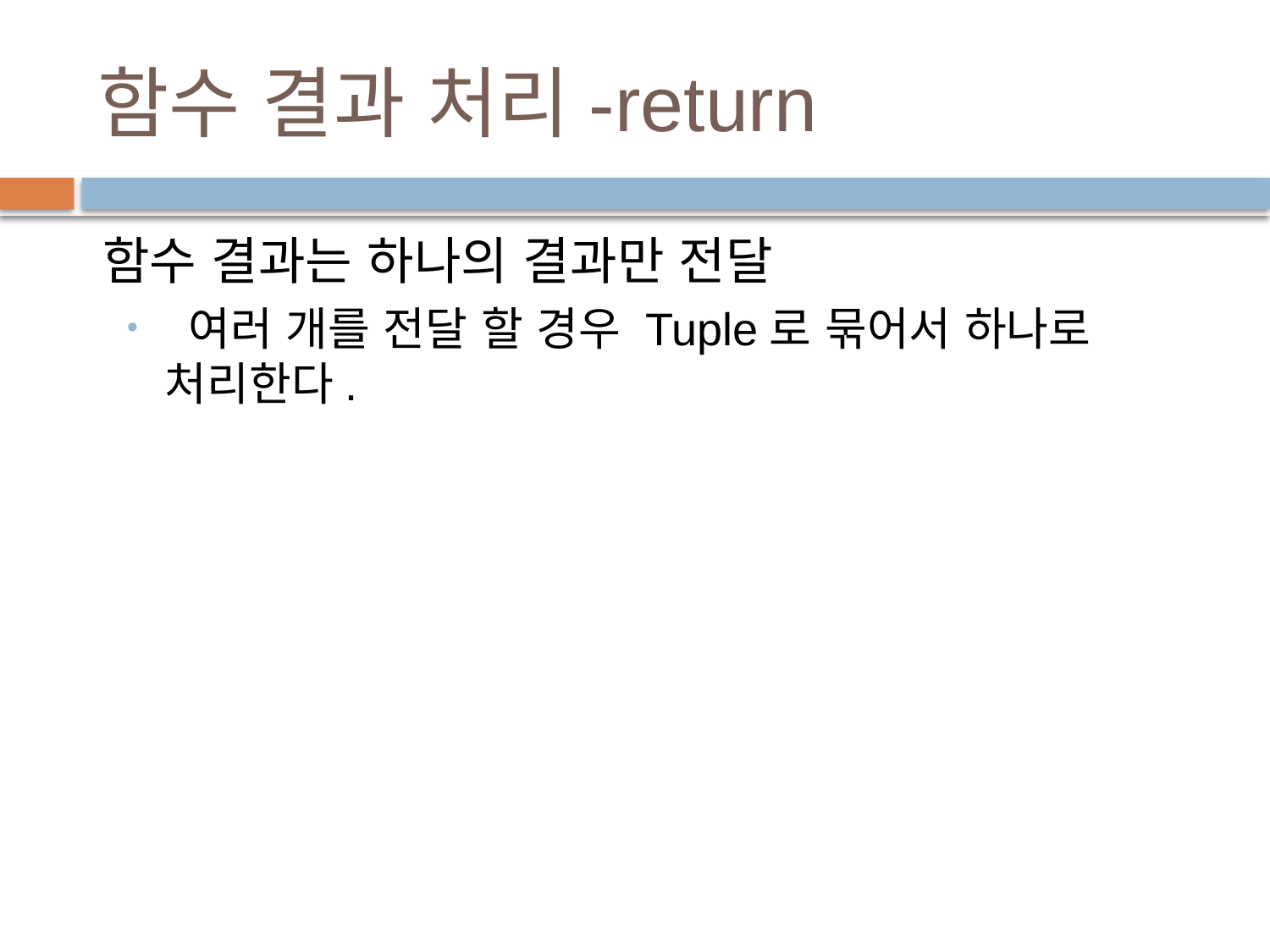

# 함수 결과 처리-return
 함수 결과는 하나의 결과만 전달
 여러 개를 전달 할 경우 Tuple로 묶어서 하나로 처리한다.